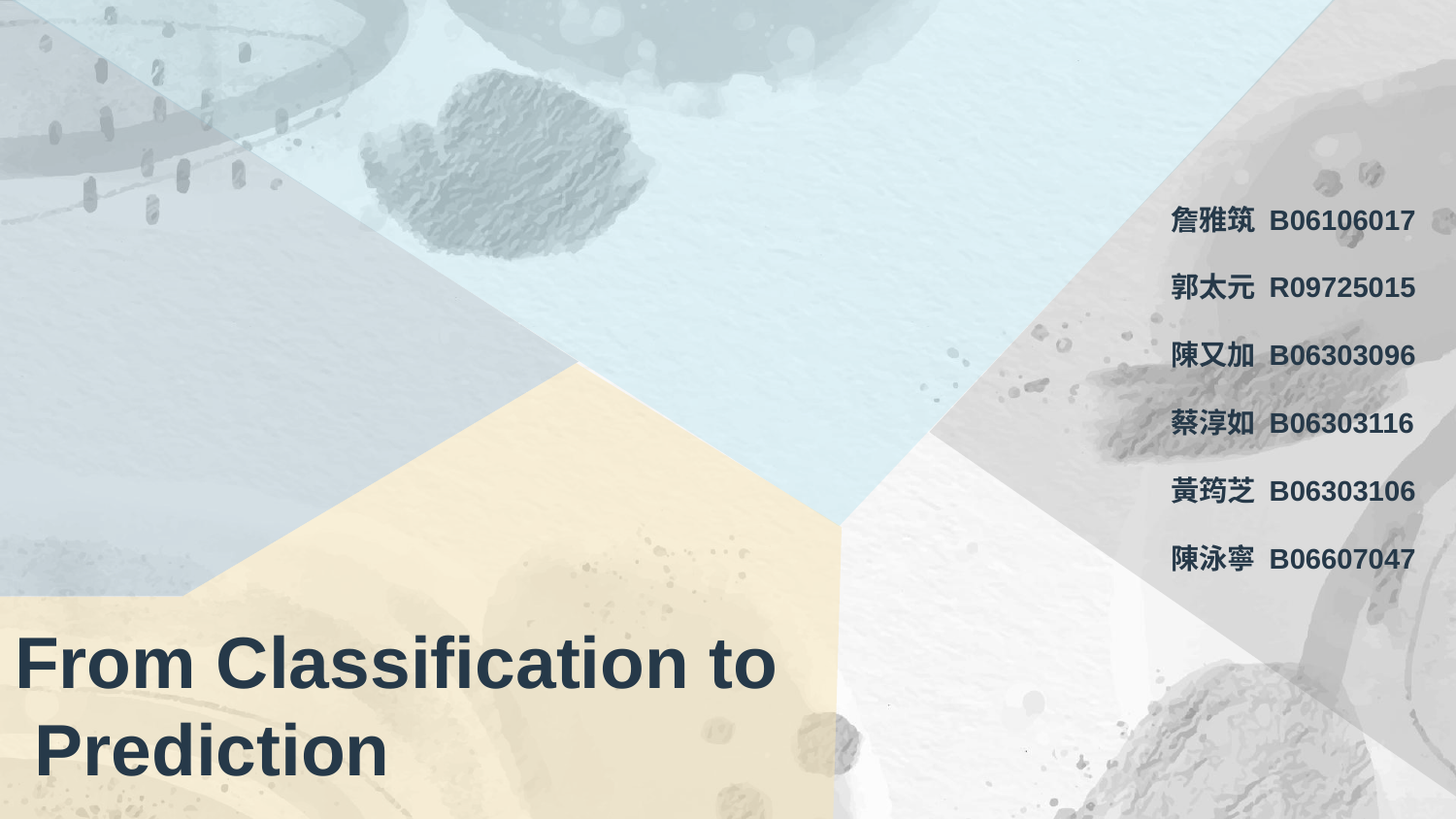

詹雅筑 B06106017
郭太元 R09725015
陳又加 B06303096
蔡淳如 B06303116
黃筠芝 B06303106
陳泳寧 B06607047
From Classification to
 Prediction